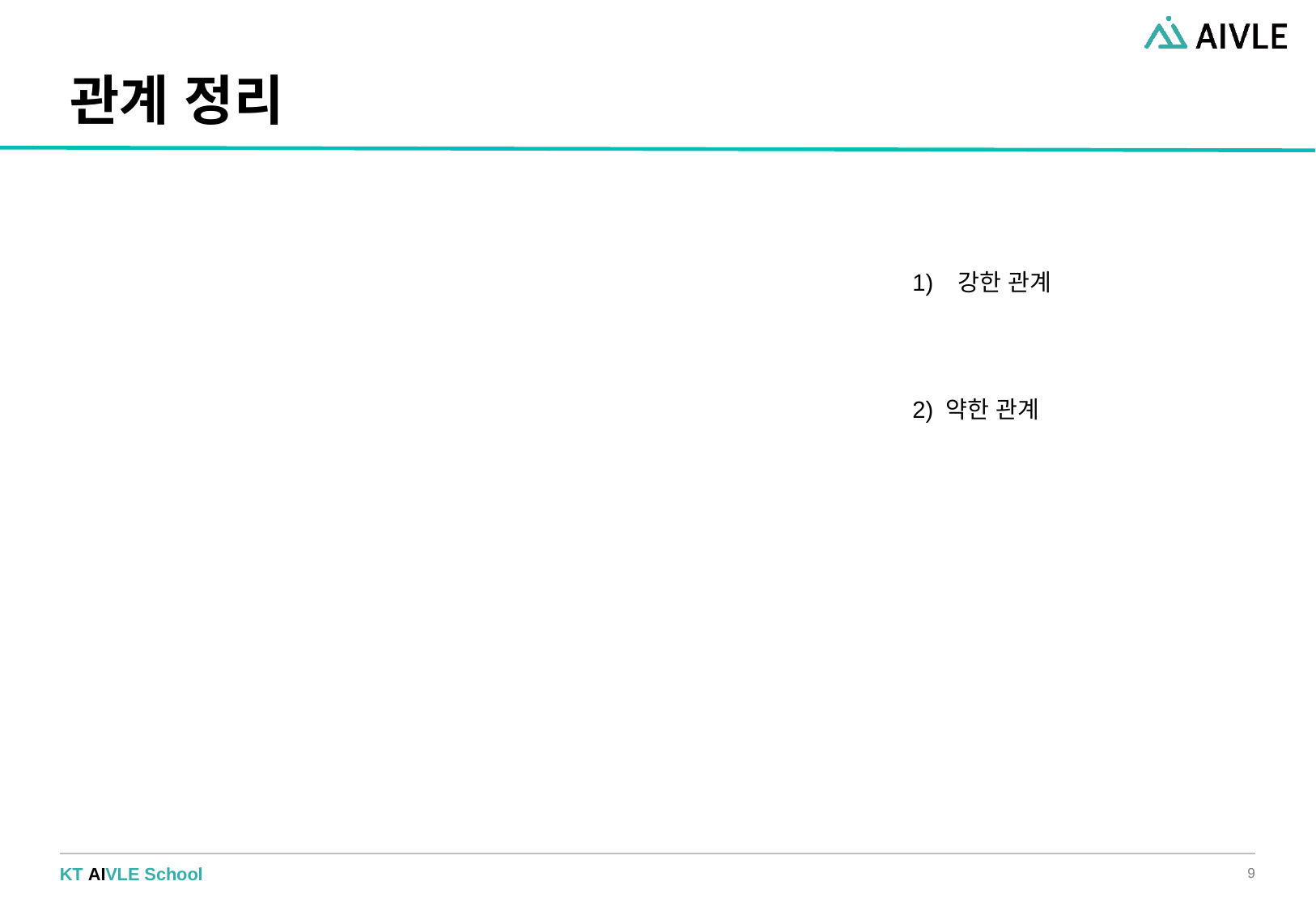

# 관계 정리
강한 관계

2) 약한 관계